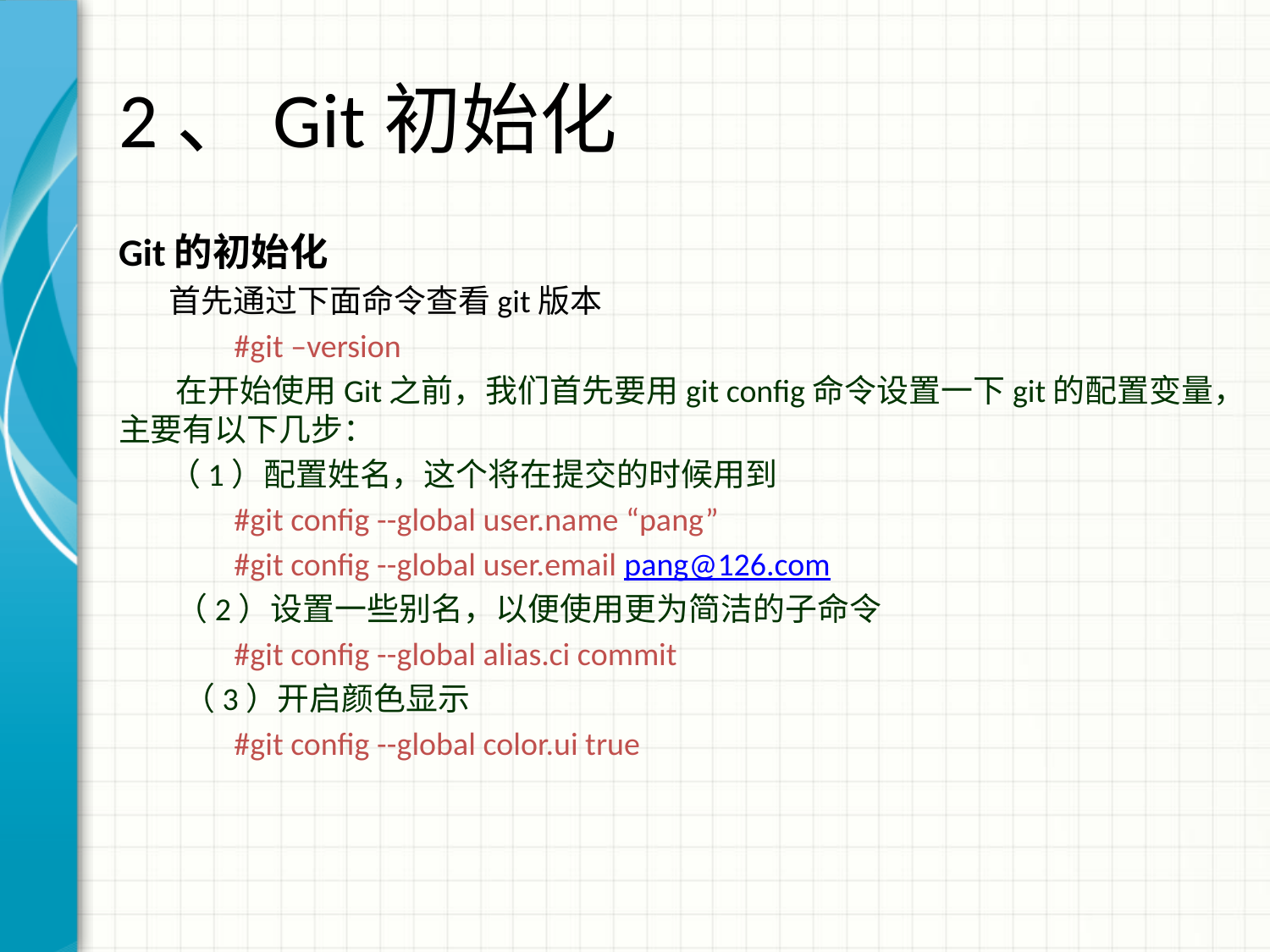

# 2、Git初始化
Git的初始化
      首先通过下面命令查看git版本
	#git –version
       在开始使用Git之前，我们首先要用git config命令设置一下git的配置变量，主要有以下几步：
      （1）配置姓名，这个将在提交的时候用到
	#git config --global user.name “pang”
	#git config --global user.email pang@126.com
       （2）设置一些别名，以便使用更为简洁的子命令
	#git config --global alias.ci commit
        （3）开启颜色显示
	#git config --global color.ui true